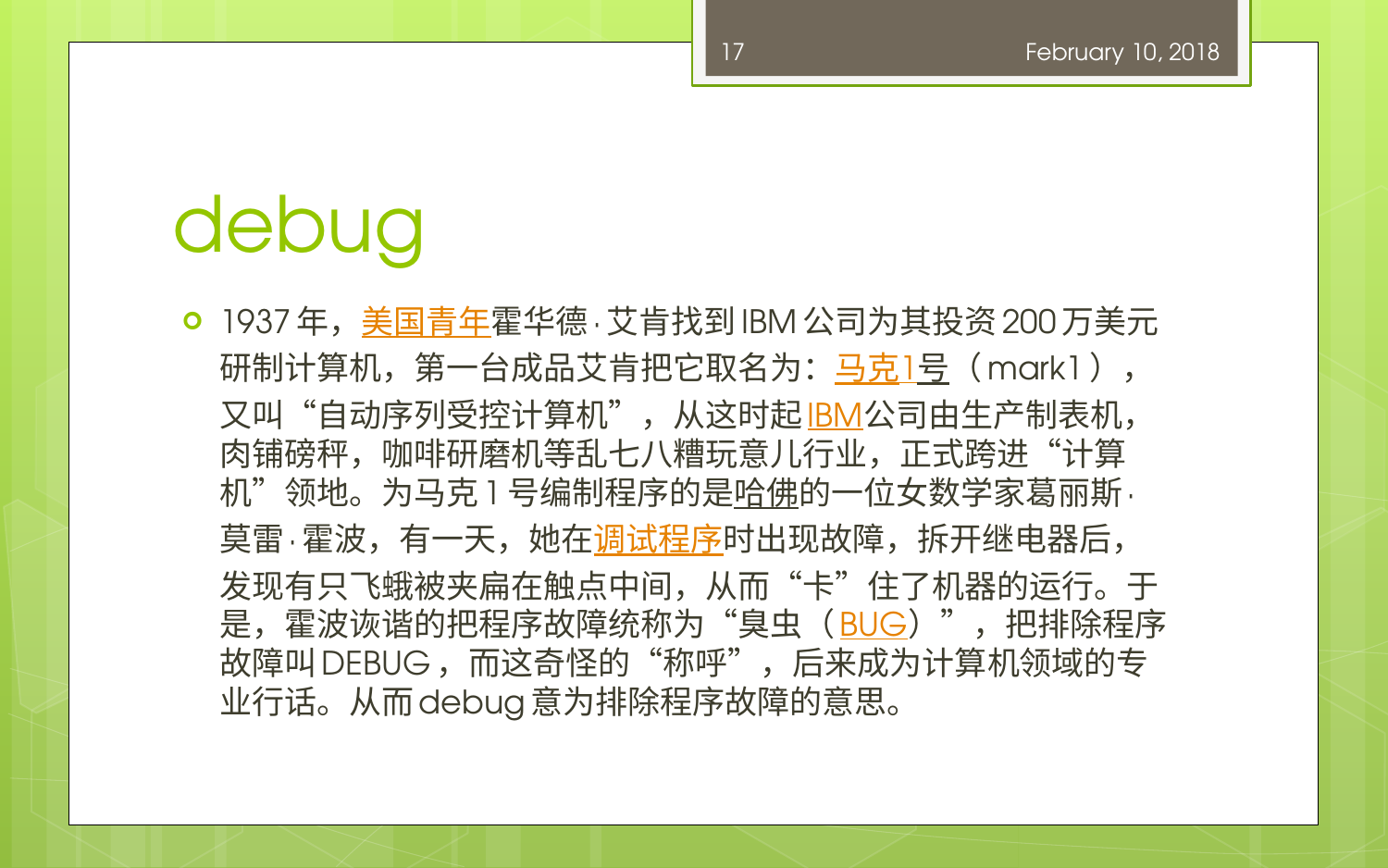

17
February 10, 2018
# debug
1937年，美国青年霍华德·艾肯找到IBM公司为其投资200万美元研制计算机，第一台成品艾肯把它取名为：马克1号（mark1），又叫“自动序列受控计算机”，从这时起IBM公司由生产制表机，肉铺磅秤，咖啡研磨机等乱七八糟玩意儿行业，正式跨进“计算机”领地。为马克1号编制程序的是哈佛的一位女数学家葛丽斯·莫雷·霍波，有一天，她在调试程序时出现故障，拆开继电器后，发现有只飞蛾被夹扁在触点中间，从而“卡”住了机器的运行。于是，霍波诙谐的把程序故障统称为“臭虫（BUG）”，把排除程序故障叫DEBUG，而这奇怪的“称呼”，后来成为计算机领域的专业行话。从而debug意为排除程序故障的意思。